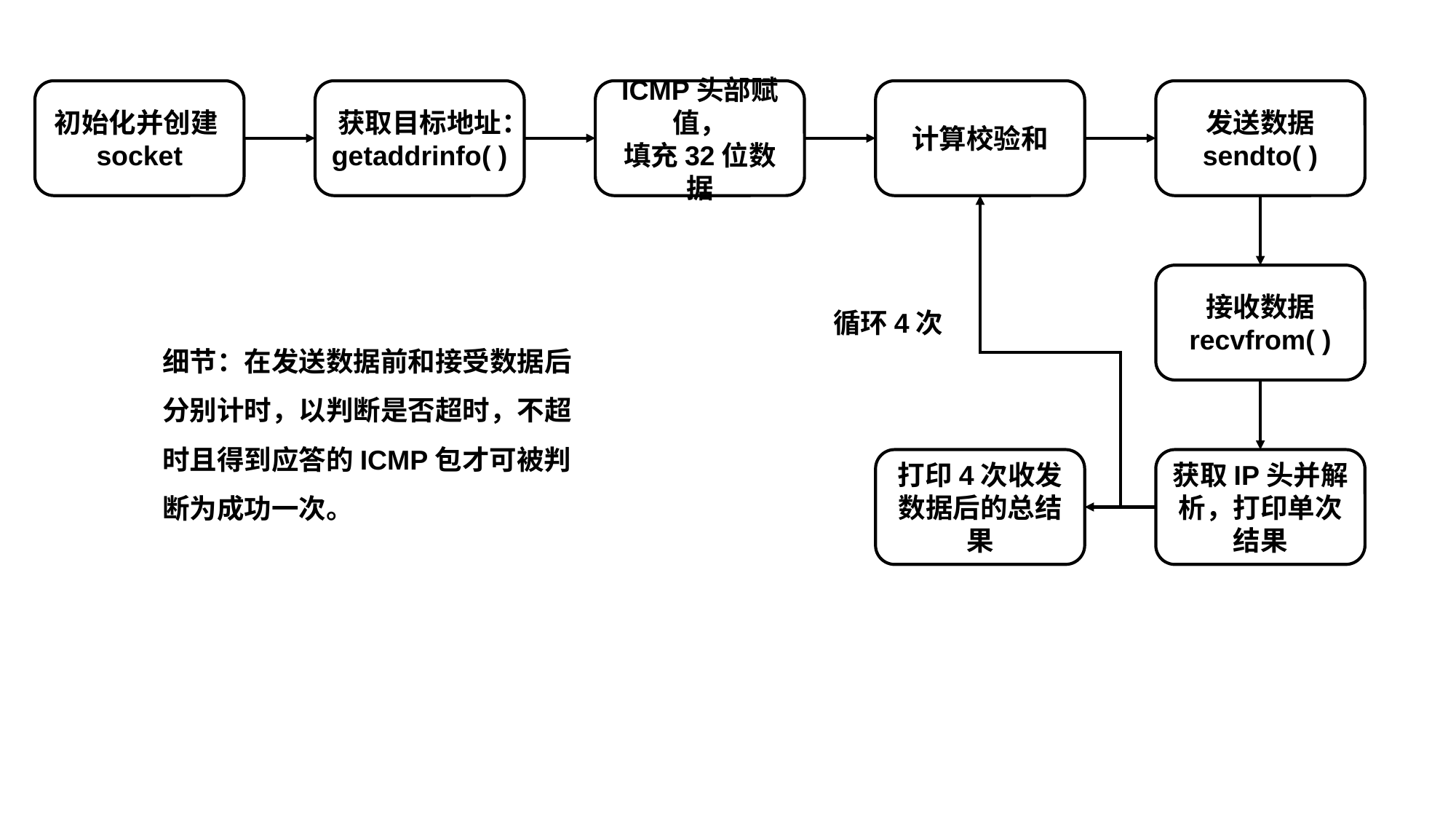

初始化并创建socket
获取目标地址：
getaddrinfo( )
ICMP头部赋值，
填充32位数据
计算校验和
发送数据
sendto( )
接收数据
recvfrom( )
循环4次
细节：在发送数据前和接受数据后分别计时，以判断是否超时，不超时且得到应答的ICMP包才可被判断为成功一次。
打印4次收发数据后的总结果
获取IP头并解析，打印单次结果